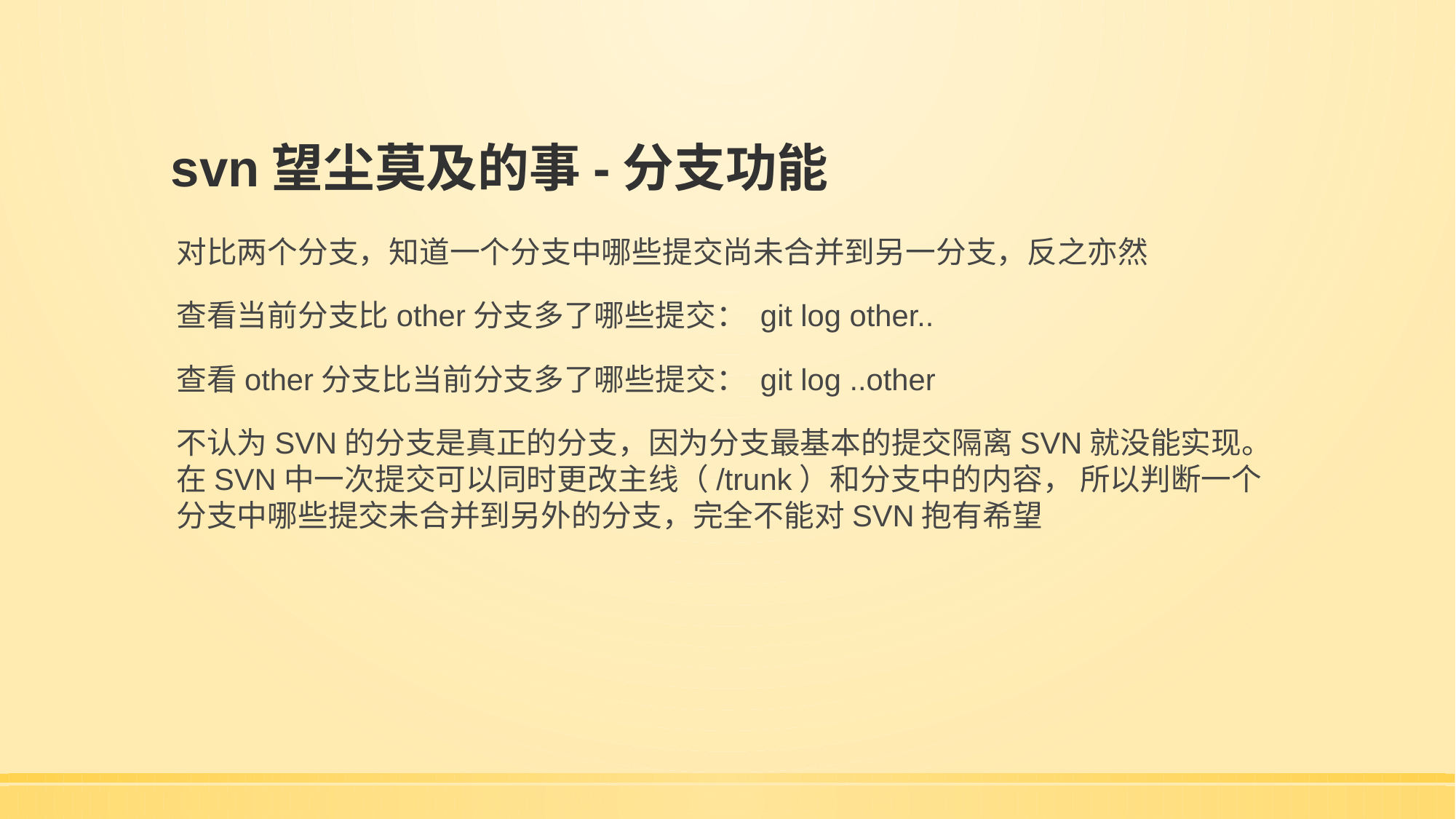

# svn望尘莫及的事-分支功能
对比两个分支，知道一个分支中哪些提交尚未合并到另一分支，反之亦然
查看当前分支比other分支多了哪些提交： git log other..
查看other分支比当前分支多了哪些提交： git log ..other
不认为SVN的分支是真正的分支，因为分支最基本的提交隔离SVN就没能实现。在SVN中一次提交可以同时更改主线（/trunk）和分支中的内容， 所以判断一个分支中哪些提交未合并到另外的分支，完全不能对SVN抱有希望